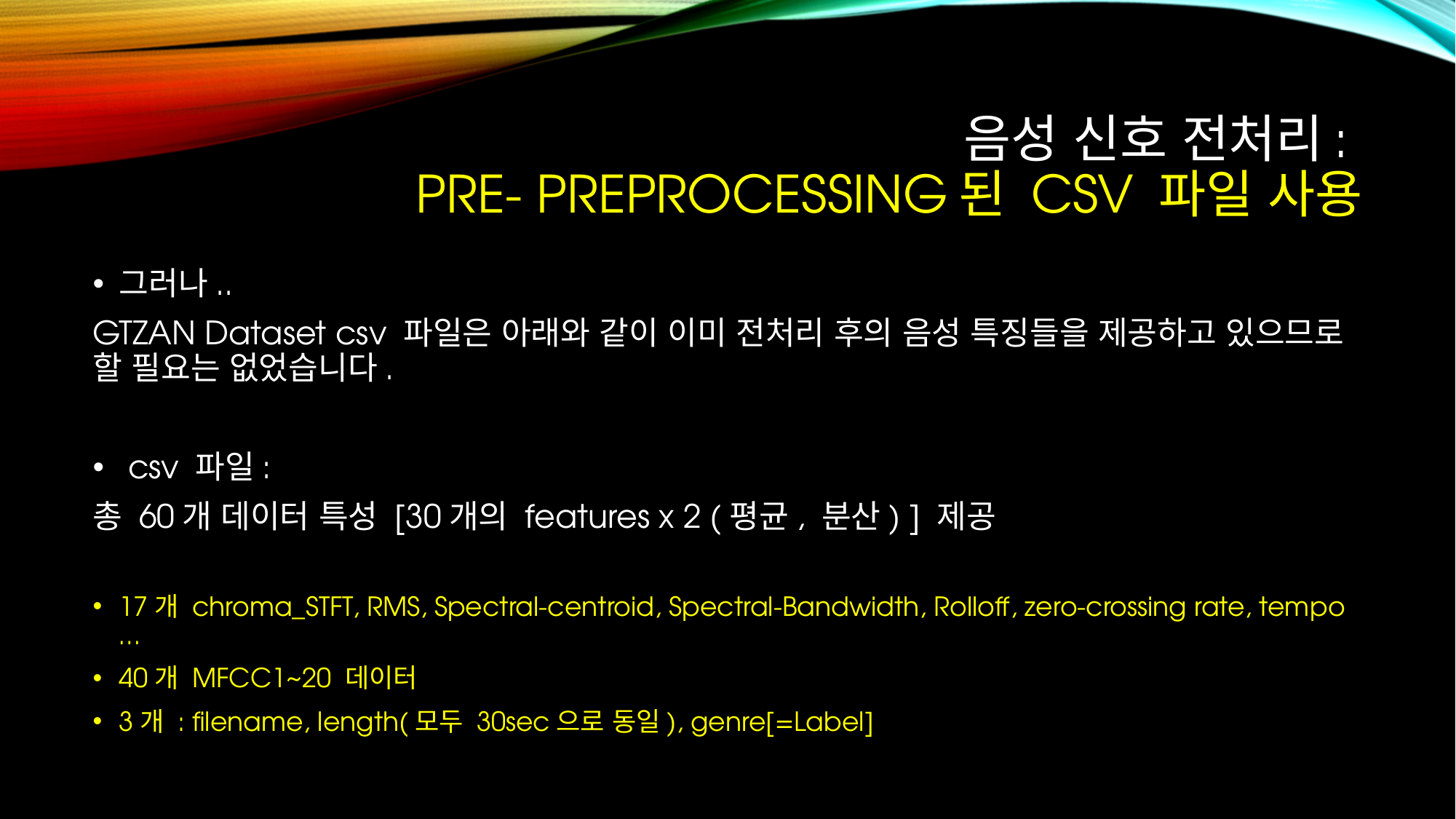

# 음성 신호 전처리: pre- preprocessing된 csv 파일 사용
그러나..
GTZAN Dataset csv 파일은 아래와 같이 이미 전처리 후의 음성 특징들을 제공하고 있으므로 할 필요는 없었습니다.

 csv 파일:
총 60개 데이터 특성 [30개의 features x 2 (평균, 분산) ] 제공

17개 chroma_STFT, RMS, Spectral-centroid, Spectral-Bandwidth, Rolloff, zero-crossing rate, tempo …
40개 MFCC1~20 데이터
3개 : filename, length(모두 30sec으로 동일), genre[=Label]